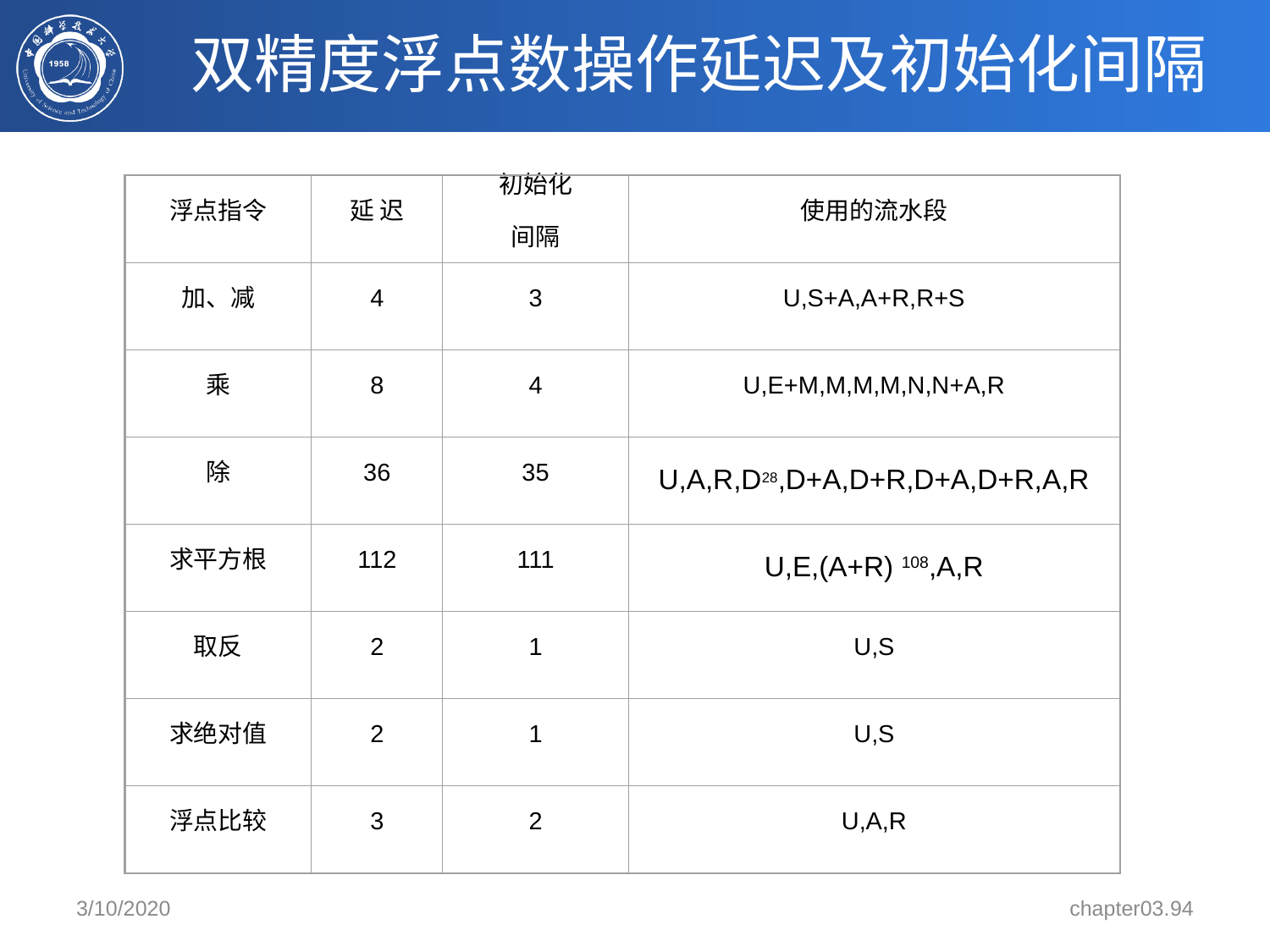

# 双精度浮点数操作延迟及初始化间隔

浮点指令

延 迟

初始化
间隔

使用的流水段

加、减

4

3

U,S+A,A+R,R+S

乘

8

4

U,E+M,M,M,M,N,N+A,R

除

36

35

U,A,R,D28,D+A,D+R,D+A,D+R,A,R

求平方根

112

111

U,E,(A+R) 108,A,R

取反

2

1

U,S

求绝对值

2

1

U,S

浮点比较

3

2

U,A,R

3/10/2020
chapter03.94